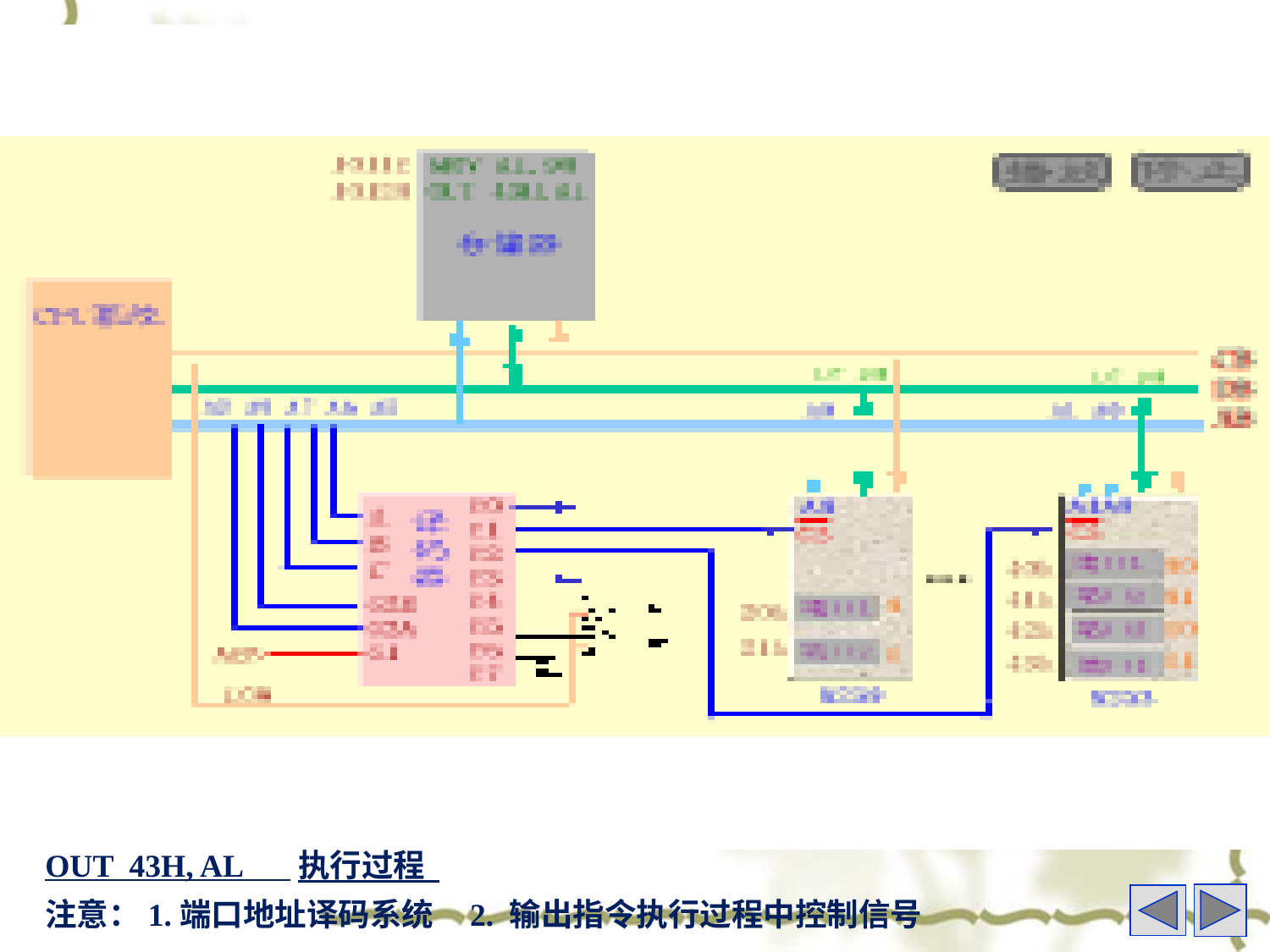

OUT  43H, AL      执行过程
注意：1.端口地址译码系统    2. 输出指令执行过程中控制信号